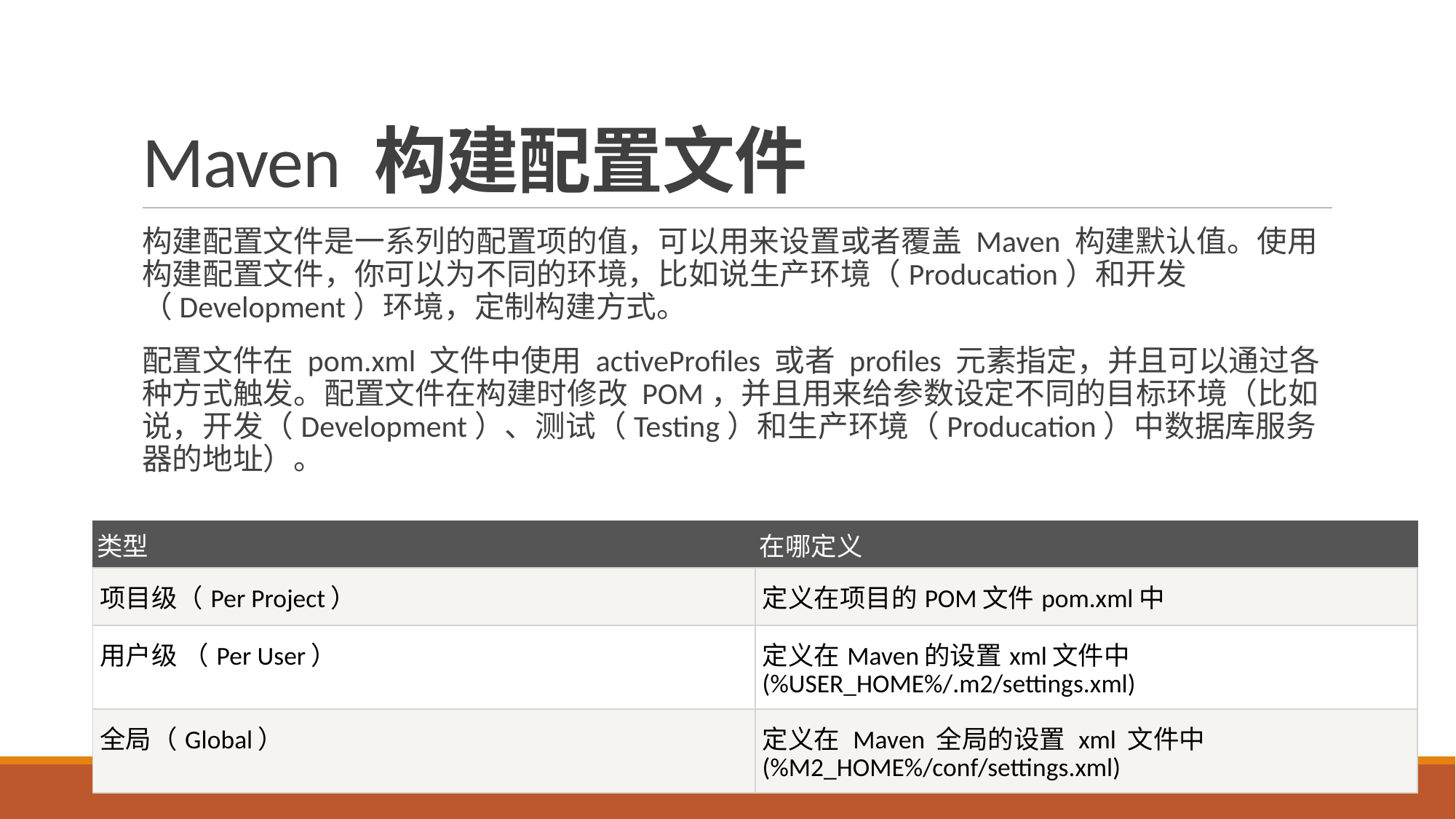

# Maven 构建配置文件
构建配置文件是一系列的配置项的值，可以用来设置或者覆盖 Maven 构建默认值。使用构建配置文件，你可以为不同的环境，比如说生产环境（Producation）和开发（Development）环境，定制构建方式。
配置文件在 pom.xml 文件中使用 activeProfiles 或者 profiles 元素指定，并且可以通过各种方式触发。配置文件在构建时修改 POM，并且用来给参数设定不同的目标环境（比如说，开发（Development）、测试（Testing）和生产环境（Producation）中数据库服务器的地址）。

| 类型 | 在哪定义 |
| --- | --- |
| 项目级（Per Project） | 定义在项目的POM文件pom.xml中 |
| 用户级 （Per User） | 定义在Maven的设置xml文件中 (%USER\_HOME%/.m2/settings.xml) |
| 全局（Global） | 定义在 Maven 全局的设置 xml 文件中 (%M2\_HOME%/conf/settings.xml) |